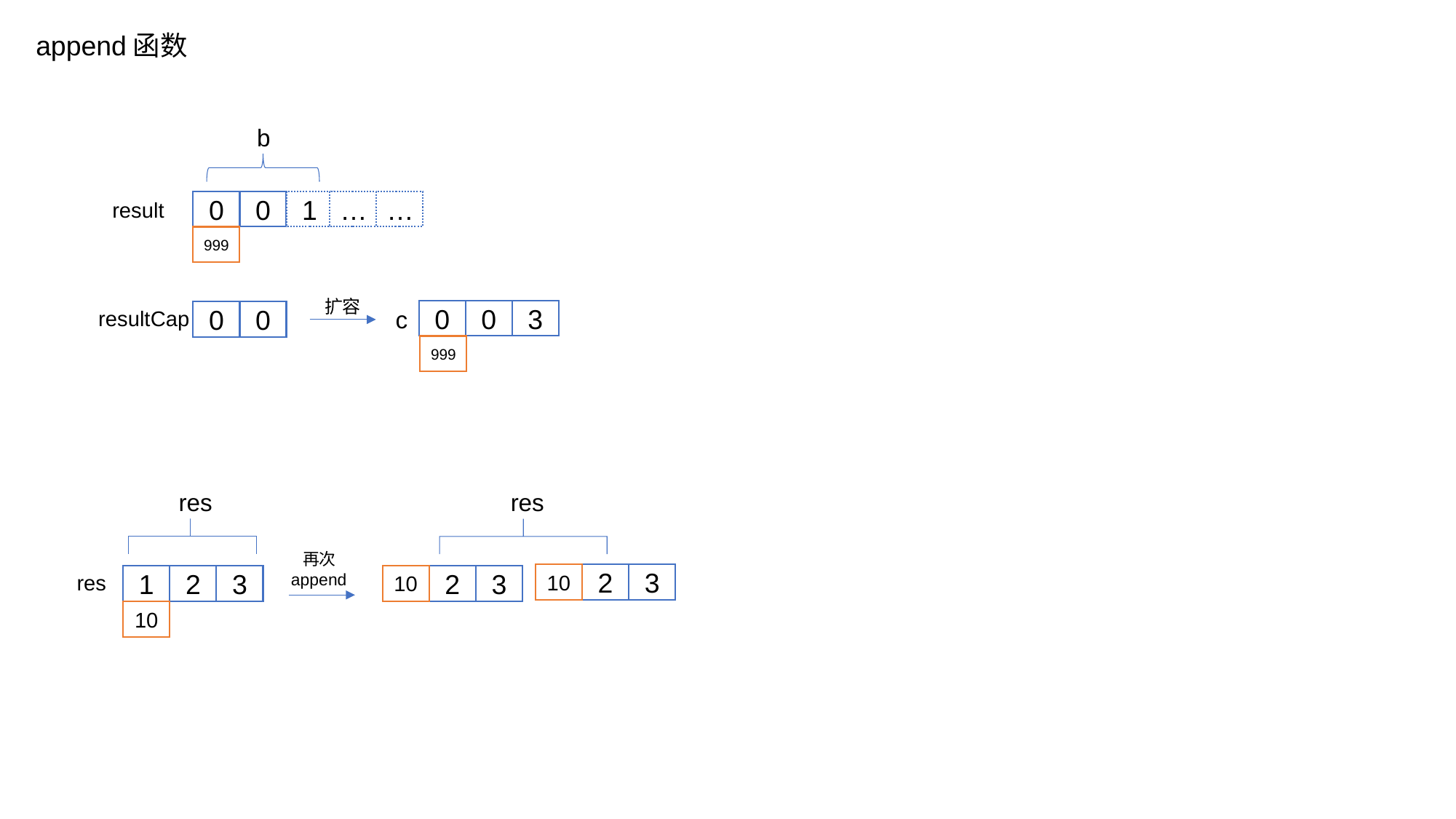

append函数

b
result
1
…
…
0
0
999
扩容
c
resultCap
0
3
0
0
0
999

res
res
  再次append
res
10
2
3
10
1
2
3
2
3
10